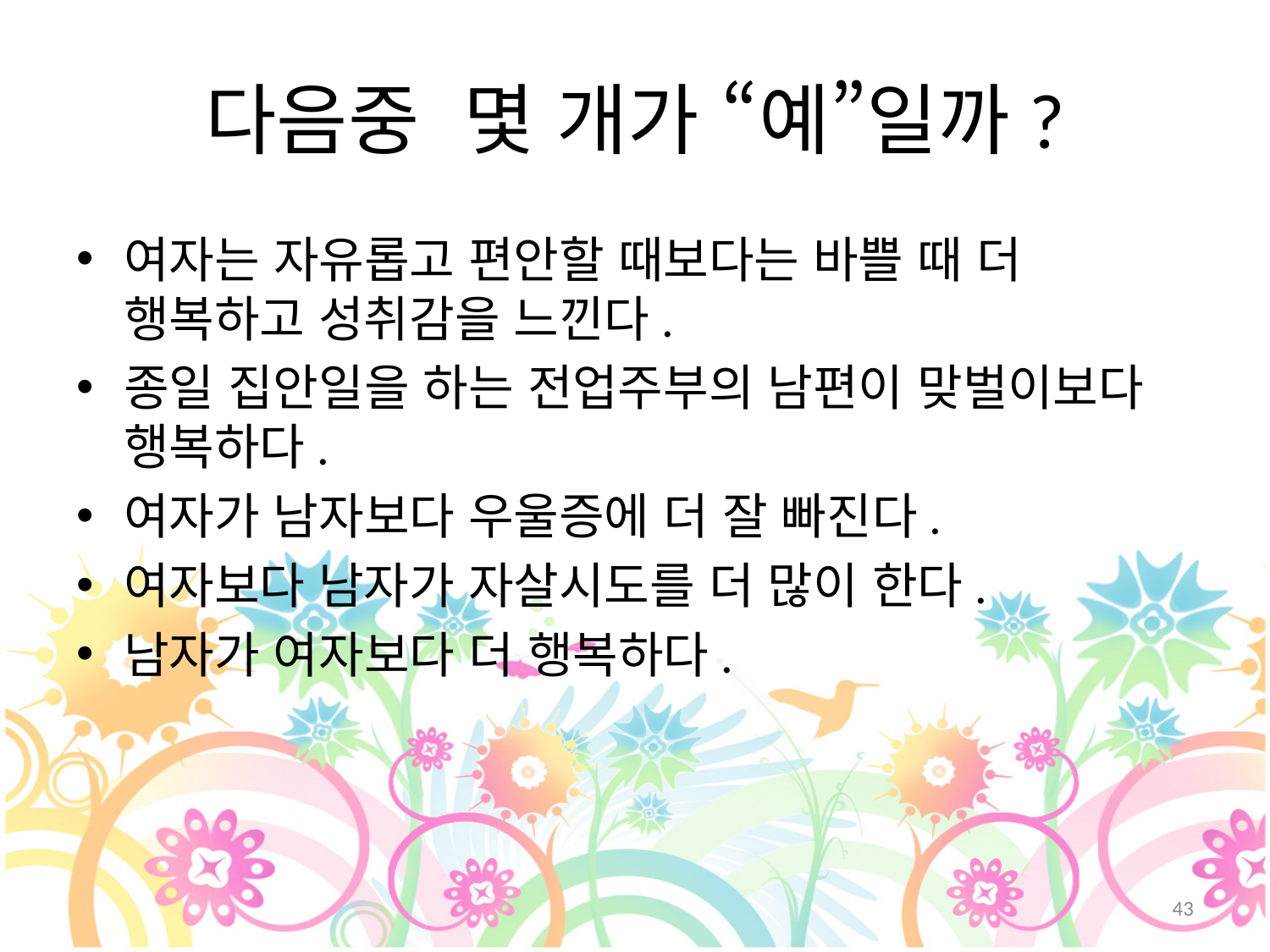

# 다음중  몇 개가 “예”일까?
여자는 자유롭고 편안할 때보다는 바쁠 때 더 행복하고 성취감을 느낀다.
종일 집안일을 하는 전업주부의 남편이 맞벌이보다 행복하다.
여자가 남자보다 우울증에 더 잘 빠진다.
여자보다 남자가 자살시도를 더 많이 한다.
남자가 여자보다 더 행복하다.
43